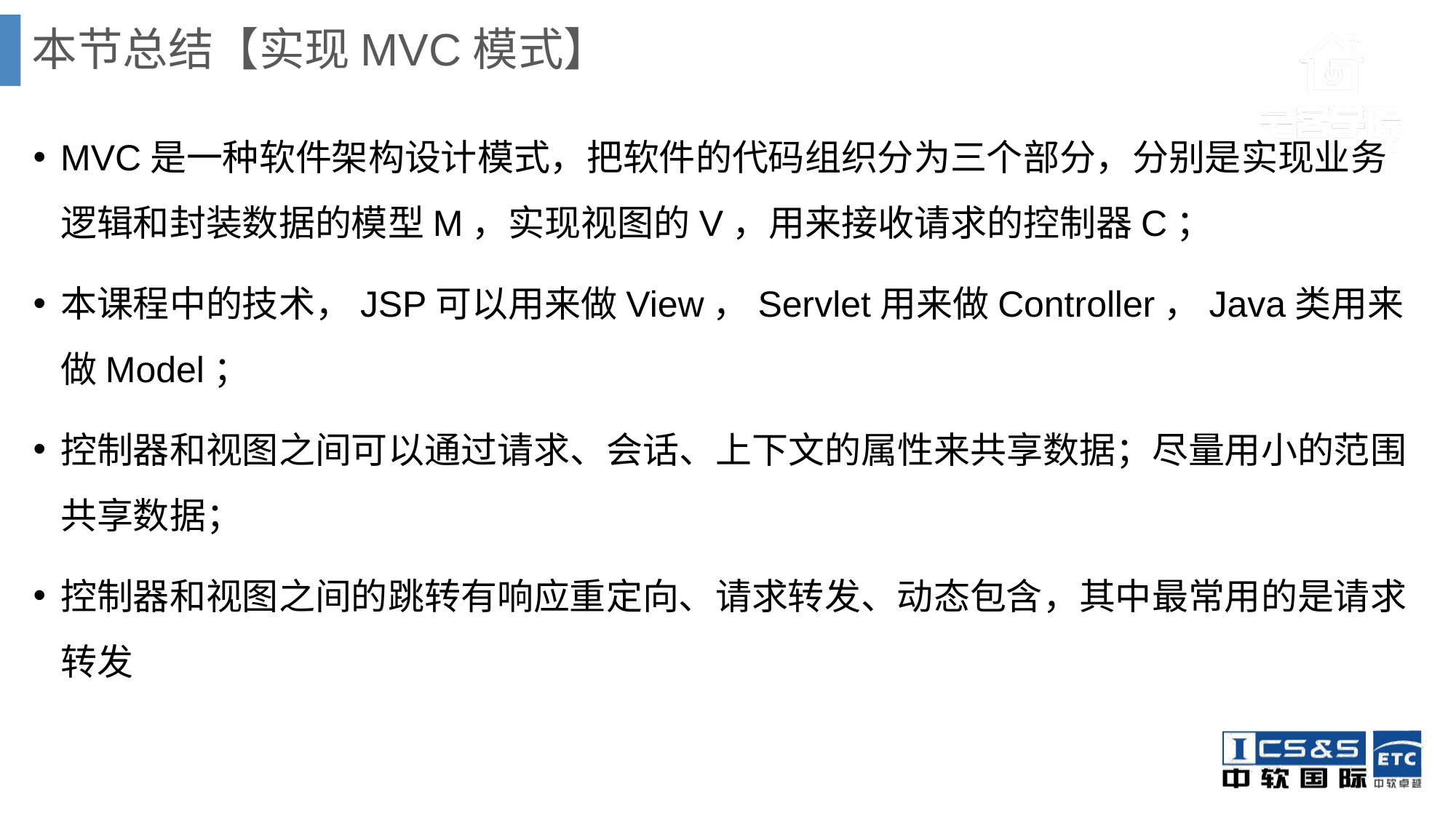

# 本节总结【实现MVC模式】
MVC是一种软件架构设计模式，把软件的代码组织分为三个部分，分别是实现业务逻辑和封装数据的模型M，实现视图的V，用来接收请求的控制器C；
本课程中的技术，JSP可以用来做View，Servlet用来做Controller，Java类用来做Model；
控制器和视图之间可以通过请求、会话、上下文的属性来共享数据；尽量用小的范围共享数据；
控制器和视图之间的跳转有响应重定向、请求转发、动态包含，其中最常用的是请求转发